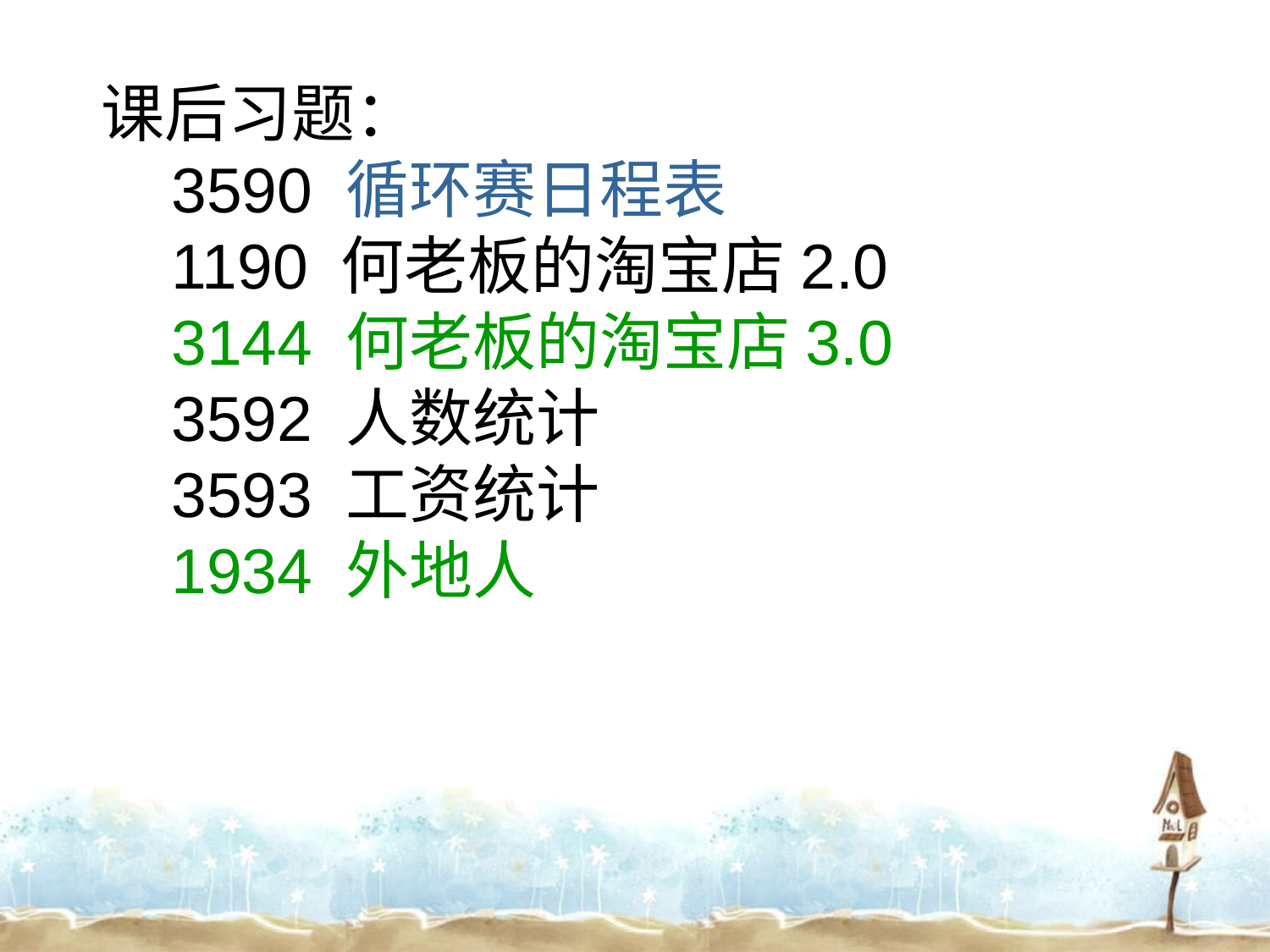

课后习题：
    3590 循环赛日程表
    1190 何老板的淘宝店2.0
    3144 何老板的淘宝店3.0
    3592 人数统计
    3593 工资统计
    1934 外地人